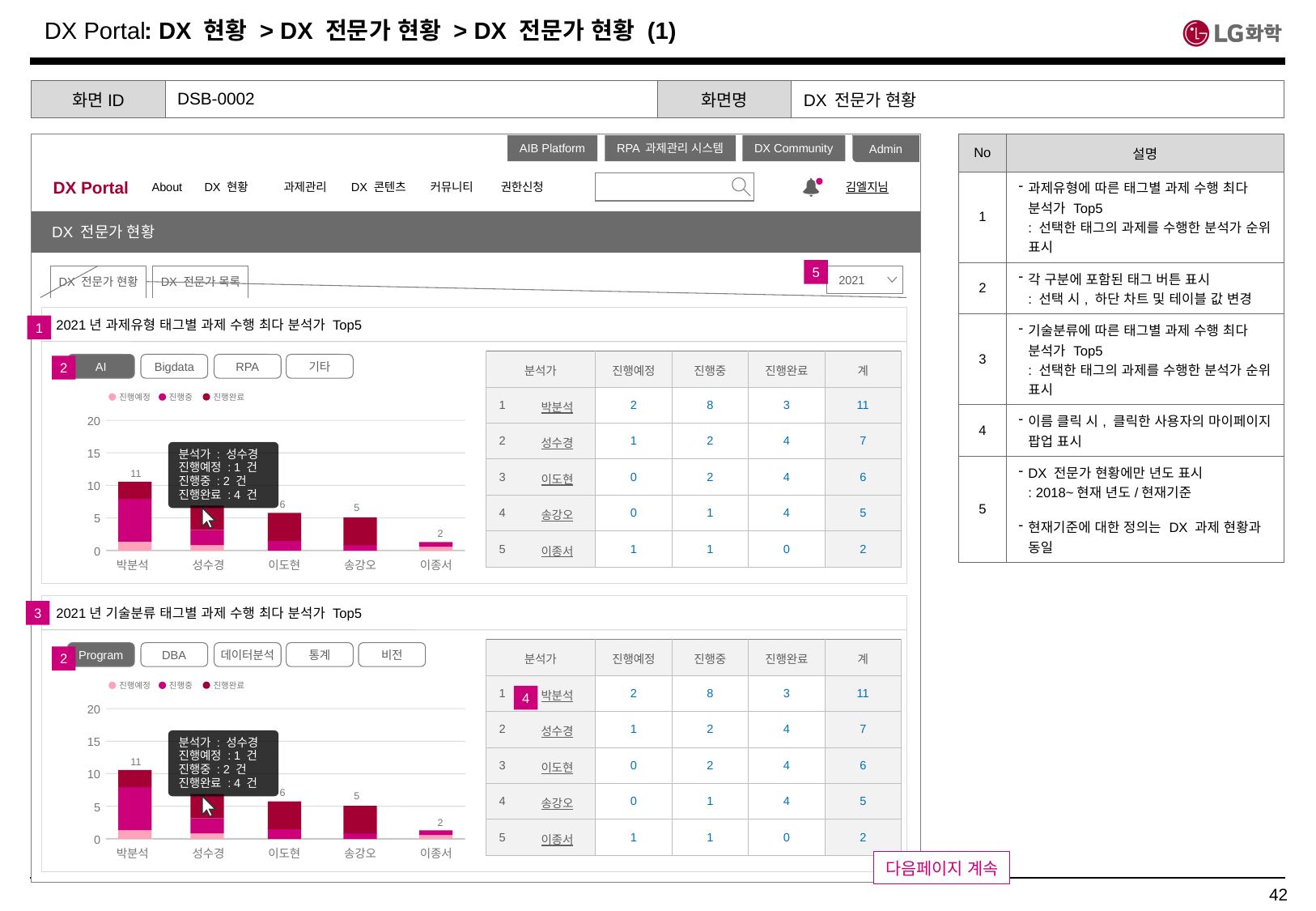

: DX 현황 > DX 전문가 현황 > DX 전문가 현황 (1)
| 화면ID | DSB-0002 | 화면명 | DX 전문가 현황 |
| --- | --- | --- | --- |

| No | 설명 |
| --- | --- |
| 1 | 과제유형에 따른 태그별 과제 수행 최다 분석가 Top5 : 선택한 태그의 과제를 수행한 분석가 순위 표시 |
| 2 | 각 구분에 포함된 태그 버튼 표시 : 선택 시, 하단 차트 및 테이블 값 변경 |
| 3 | 기술분류에 따른 태그별 과제 수행 최다 분석가 Top5 : 선택한 태그의 과제를 수행한 분석가 순위 표시 |
| 4 | 이름 클릭 시, 클릭한 사용자의 마이페이지 팝업 표시 |
| 5 | DX 전문가 현황에만 년도 표시 : 2018~현재 년도/현재기준 현재기준에 대한 정의는 DX 과제 현황과 동일 |

Admin
DX Portal

About
DX 현황
과제관리
DX 콘텐츠
커뮤니티
권한신청
김엘지님

AIB Platform
RPA 과제관리 시스템
DX Community
공지사항

DX 전문가 현황
5
DX 전문가 현황
DX 전문가 목록
2021

2021년 과제유형 태그별 과제 수행 최다 분석가 Top5

1
| 분석가 | 구분 | 진행예정 | 진행중 | 진행완료 | 계 |
| --- | --- | --- | --- | --- | --- |
| 1 | 박분석 | 2 | 8 | 3 | 11 |
| 2 | 성수경 | 1 | 2 | 4 | 7 |
| 3 | 이도현 | 0 | 2 | 4 | 6 |
| 4 | 송강오 | 0 | 1 | 4 | 5 |
| 5 | 이종서 | 1 | 1 | 0 | 2 |
AI
Bigdata
RPA
기타
2
진행완료
진행예정
진행중

20
15
10
5
0

분석가 : 성수경
진행예정 : 1 건
진행중 : 2 건
진행완료 : 4 건

11

7
6
5

2

박분석
성수경
이도현
송강오
이종서

2021년 기술분류 태그별 과제 수행 최다 분석가 Top5

3
| 분석가 | 구분 | 진행예정 | 진행중 | 진행완료 | 계 |
| --- | --- | --- | --- | --- | --- |
| 1 | 박분석 | 2 | 8 | 3 | 11 |
| 2 | 성수경 | 1 | 2 | 4 | 7 |
| 3 | 이도현 | 0 | 2 | 4 | 6 |
| 4 | 송강오 | 0 | 1 | 4 | 5 |
| 5 | 이종서 | 1 | 1 | 0 | 2 |
Program
DBA
데이터분석
통계
비전
2
진행완료
진행예정
진행중

4
20
15
10
5
0

분석가 : 성수경
진행예정 : 1 건
진행중 : 2 건
진행완료 : 4 건

11

7
6
5

2

박분석
성수경
이도현
송강오
이종서
다음페이지 계속